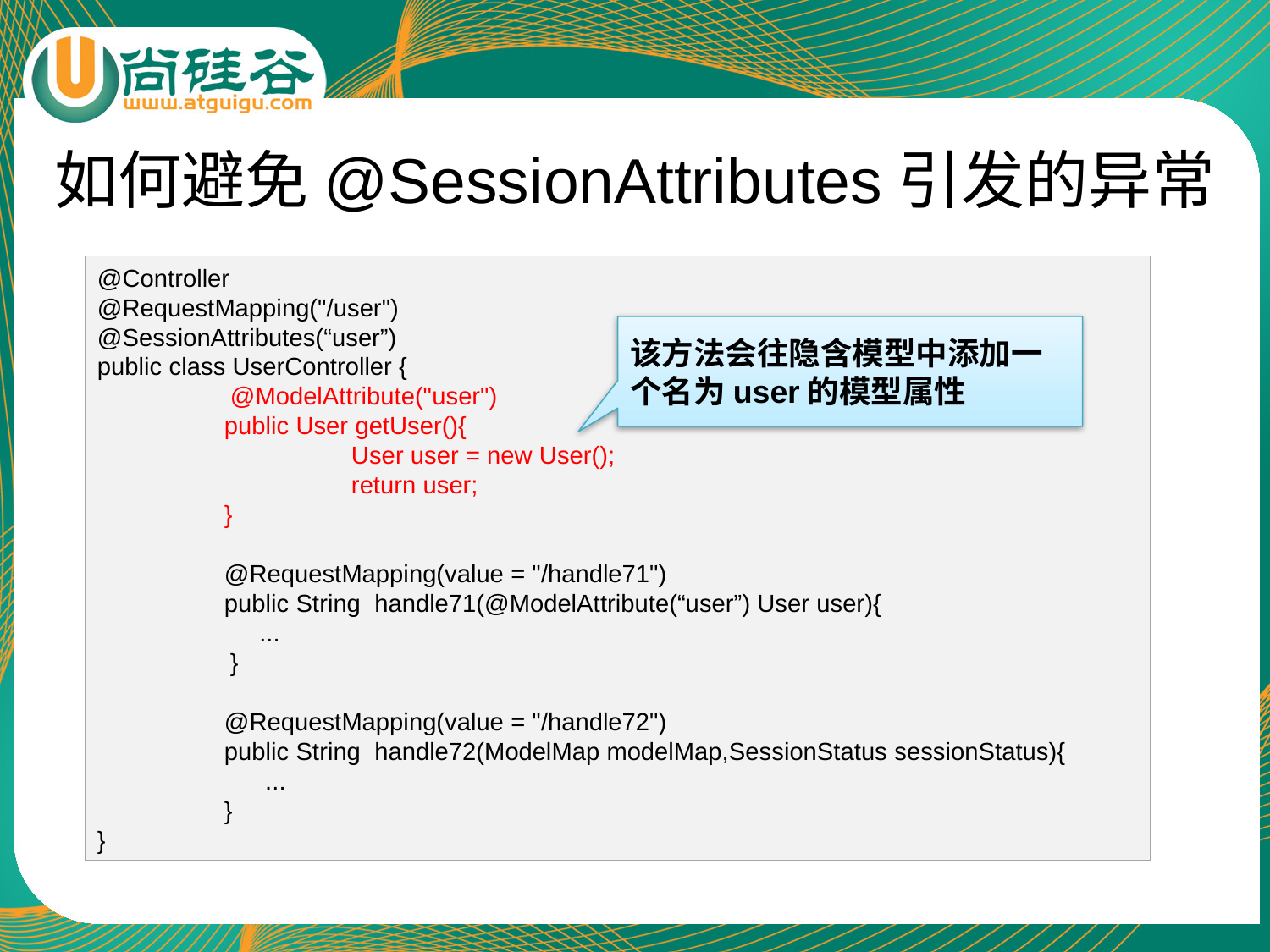

# 如何避免@SessionAttributes引发的异常
@Controller
@RequestMapping("/user")
@SessionAttributes(“user”)
public class UserController {
                   @ModelAttribute("user")
	public User getUser(){
		User user = new User();
		return user;
	}

	@RequestMapping(value = "/handle71")
	public String  handle71(@ModelAttribute(“user”) User user){
	     ...
                   }

	@RequestMapping(value = "/handle72")
	public String  handle72(ModelMap modelMap,SessionStatus sessionStatus){
                        ...
	}
}
该方法会往隐含模型中添加一个名为user的模型属性